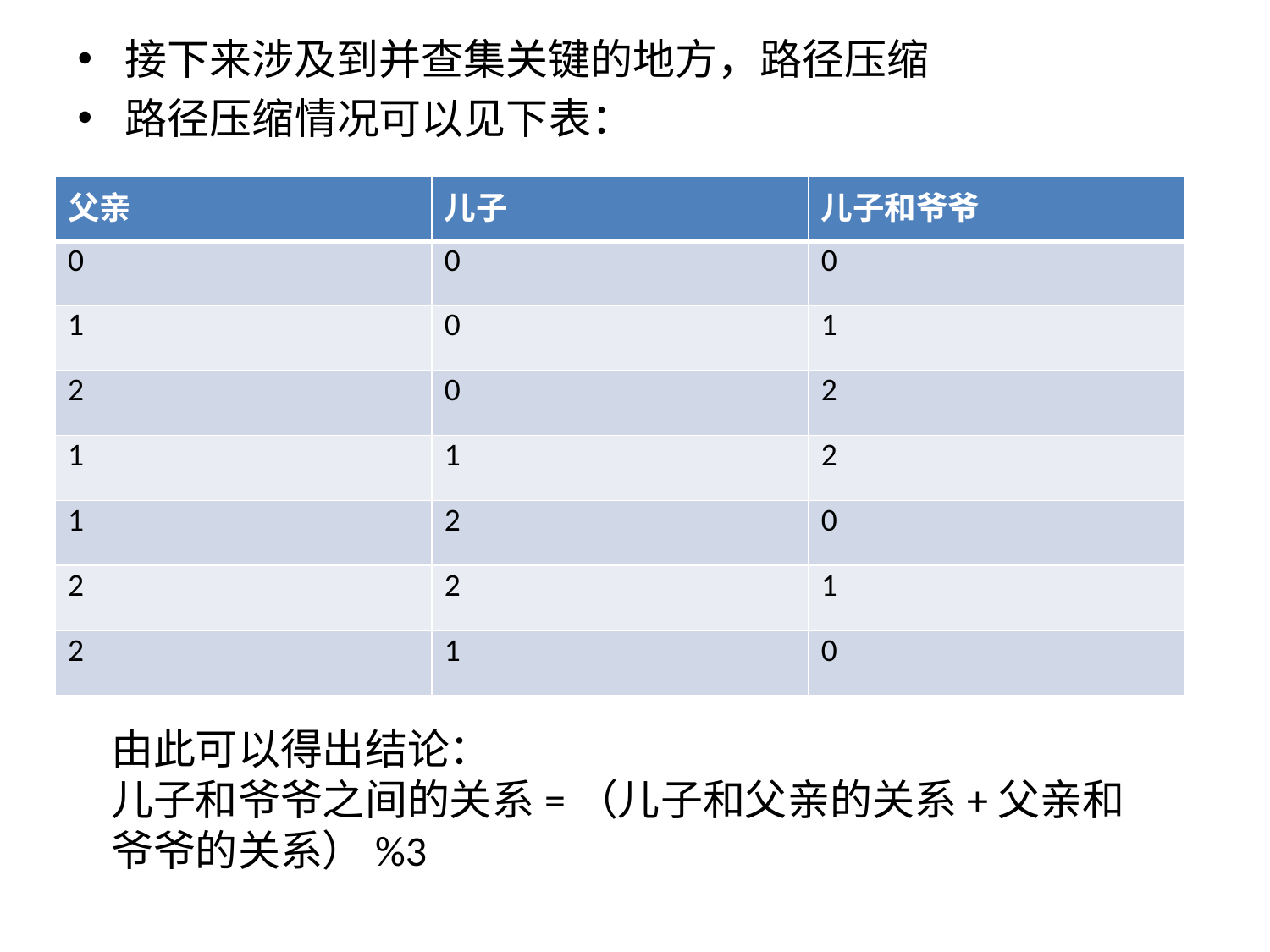

接下来涉及到并查集关键的地方，路径压缩
路径压缩情况可以见下表：
| 父亲 | 儿子 | 儿子和爷爷 |
| --- | --- | --- |
| 0 | 0 | 0 |
| 1 | 0 | 1 |
| 2 | 0 | 2 |
| 1 | 1 | 2 |
| 1 | 2 | 0 |
| 2 | 2 | 1 |
| 2 | 1 | 0 |
由此可以得出结论：
儿子和爷爷之间的关系=（儿子和父亲的关系+父亲和爷爷的关系）%3